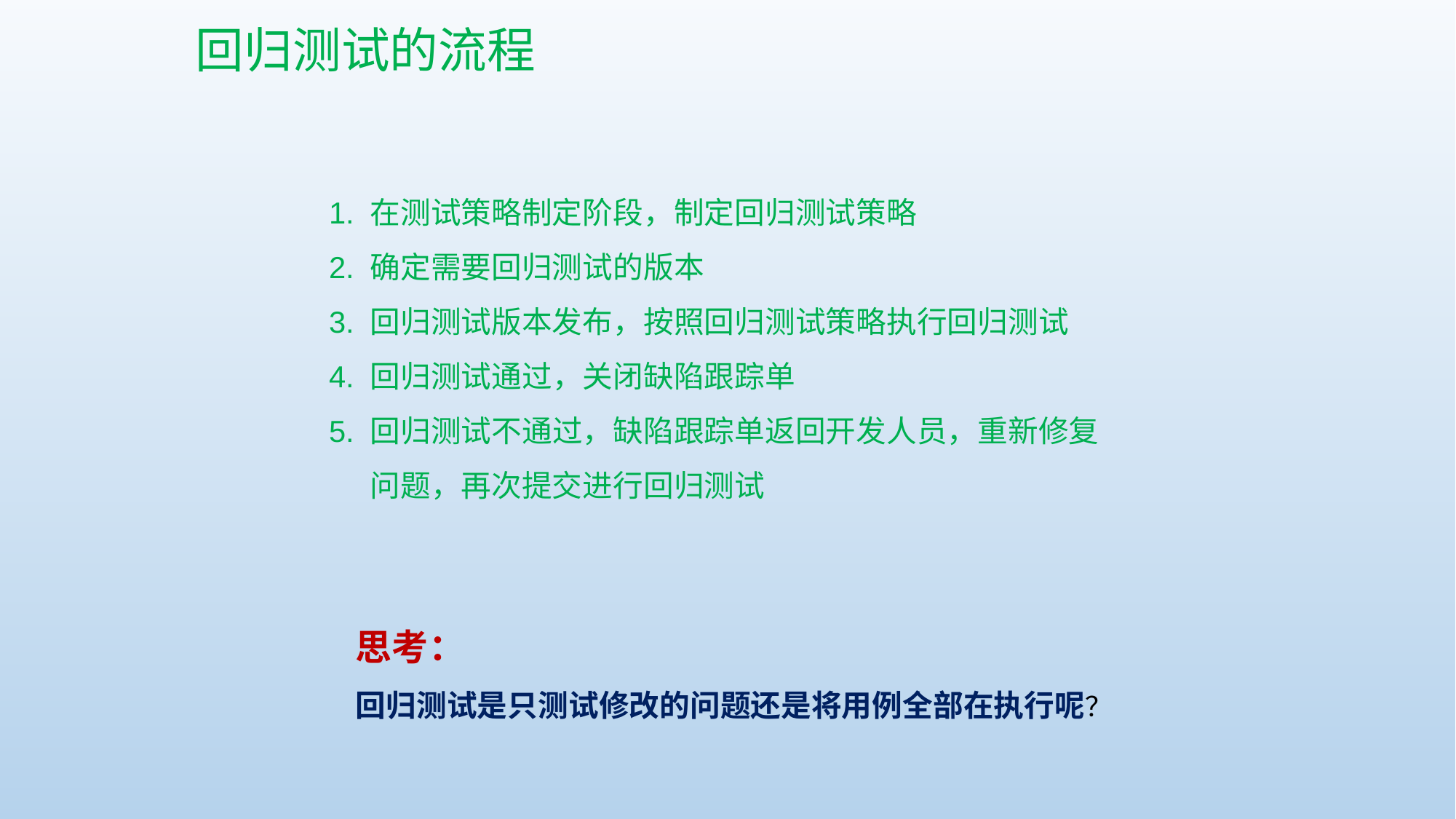

回归测试的流程
在测试策略制定阶段，制定回归测试策略
确定需要回归测试的版本
回归测试版本发布，按照回归测试策略执行回归测试
回归测试通过，关闭缺陷跟踪单
回归测试不通过，缺陷跟踪单返回开发人员，重新修复问题，再次提交进行回归测试
思考：
回归测试是只测试修改的问题还是将用例全部在执行呢？